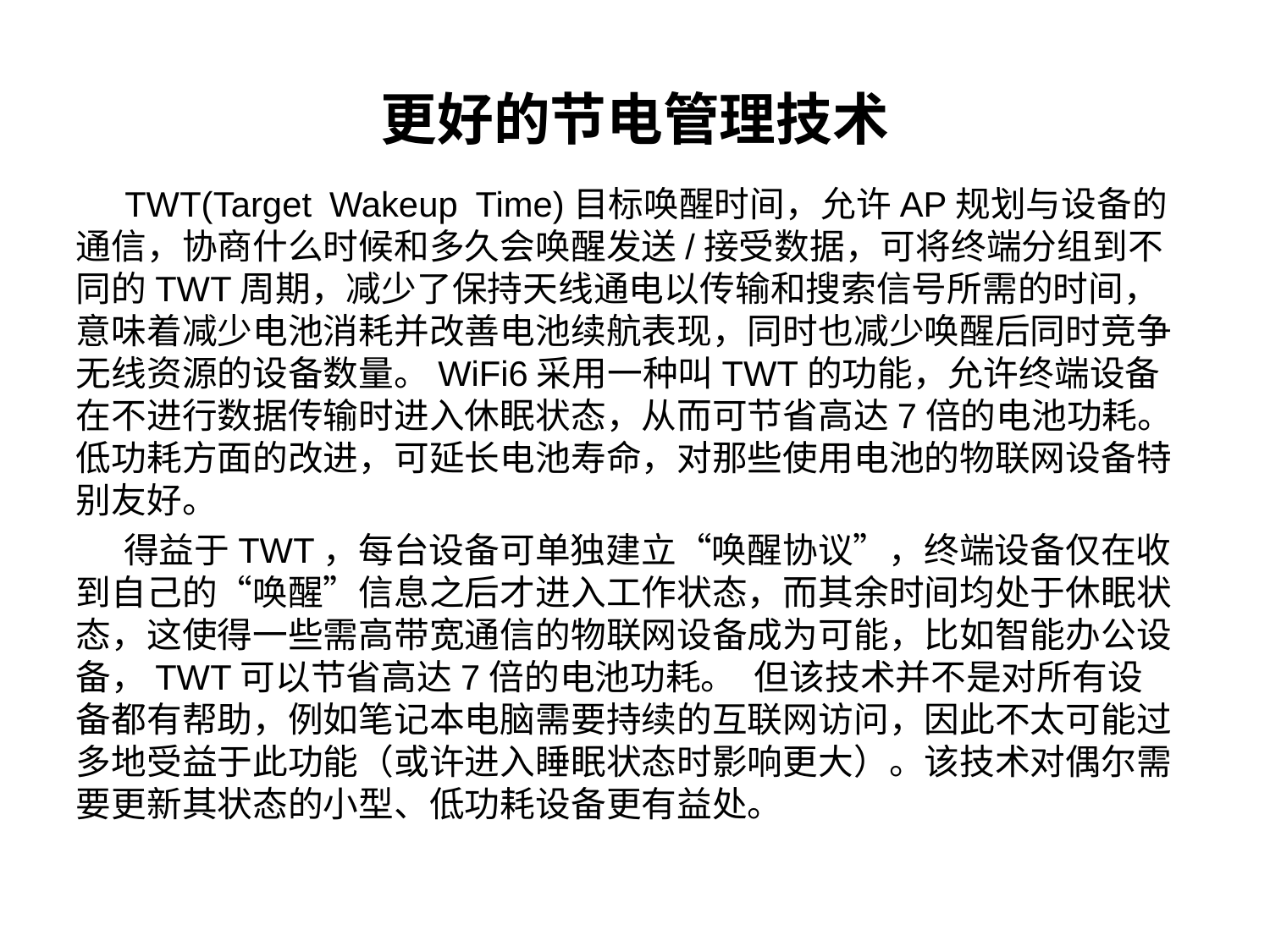

# 更好的节电管理技术
     TWT(Target Wakeup Time)目标唤醒时间，允许AP规划与设备的通信，协商什么时候和多久会唤醒发送/接受数据，可将终端分组到不同的TWT周期，减少了保持天线通电以传输和搜索信号所需的时间，意味着减少电池消耗并改善电池续航表现，同时也减少唤醒后同时竞争无线资源的设备数量。WiFi6采用一种叫TWT的功能，允许终端设备在不进行数据传输时进入休眠状态，从而可节省高达7倍的电池功耗。低功耗方面的改进，可延长电池寿命，对那些使用电池的物联网设备特别友好。
     得益于TWT，每台设备可单独建立“唤醒协议”，终端设备仅在收到自己的“唤醒”信息之后才进入工作状态，而其余时间均处于休眠状态，这使得一些需高带宽通信的物联网设备成为可能，比如智能办公设备，TWT可以节省高达7倍的电池功耗。 但该技术并不是对所有设备都有帮助，例如笔记本电脑需要持续的互联网访问，因此不太可能过多地受益于此功能（或许进入睡眠状态时影响更大）。该技术对偶尔需要更新其状态的小型、低功耗设备更有益处。